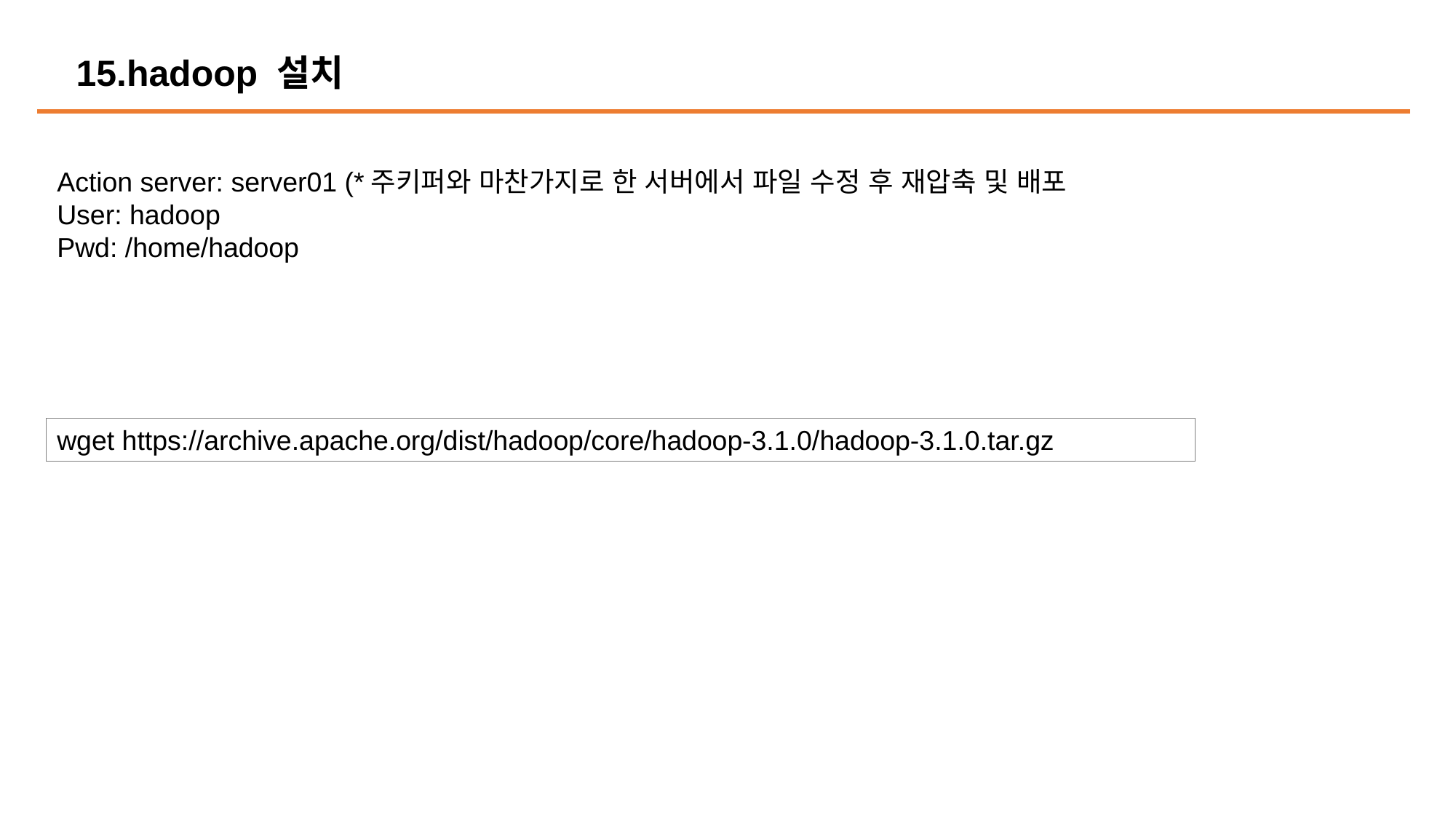

15.hadoop 설치
Action server: server01 (*주키퍼와 마찬가지로 한 서버에서 파일 수정 후 재압축 및 배포
User: hadoop
Pwd: /home/hadoop
wget https://archive.apache.org/dist/hadoop/core/hadoop-3.1.0/hadoop-3.1.0.tar.gz